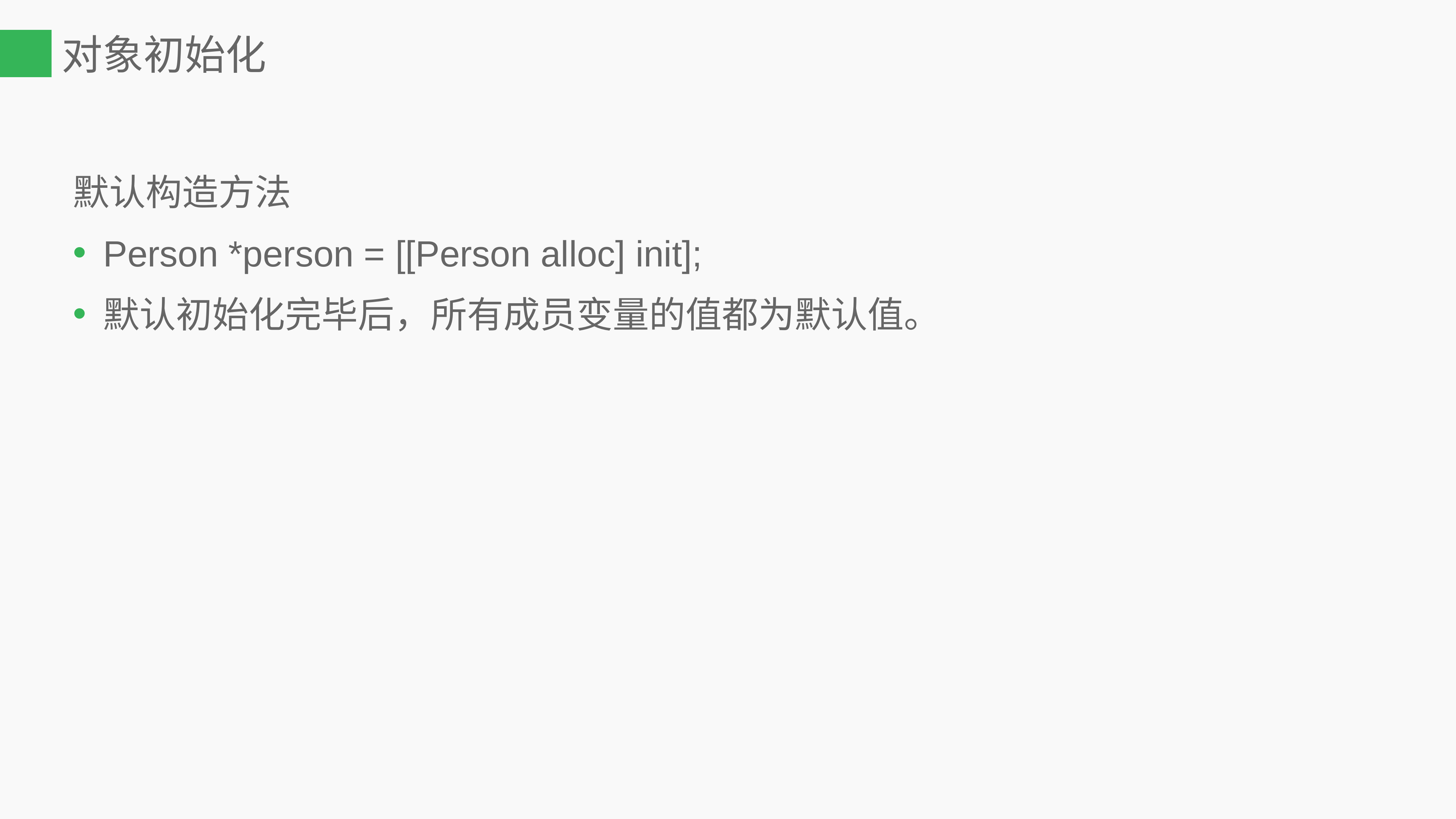

# 对象初始化
默认构造方法
Person *person = [[Person alloc] init];
默认初始化完毕后，所有成员变量的值都为默认值。